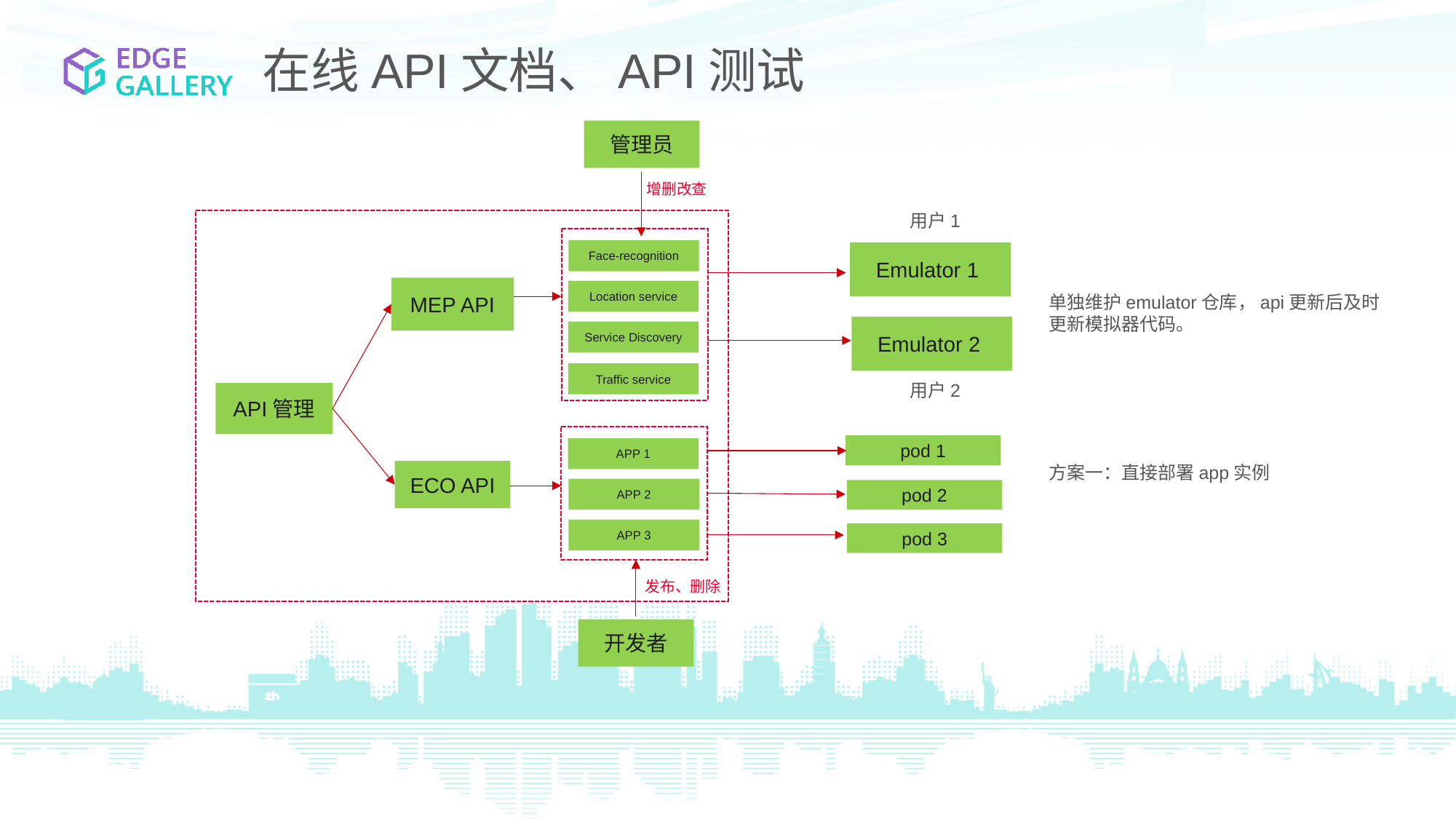

在线API文档、API测试
管理员
增删改查
用户1

Face-recognition
Emulator 1
MEP API
Location service
单独维护emulator仓库，api更新后及时更新模拟器代码。
Emulator 2
Service Discovery
Traffic service
用户2
API管理

方案一：直接部署app实例

pod 1
APP 1
ECO API
APP 2
pod 2
APP 3
pod 3
发布、删除
开发者